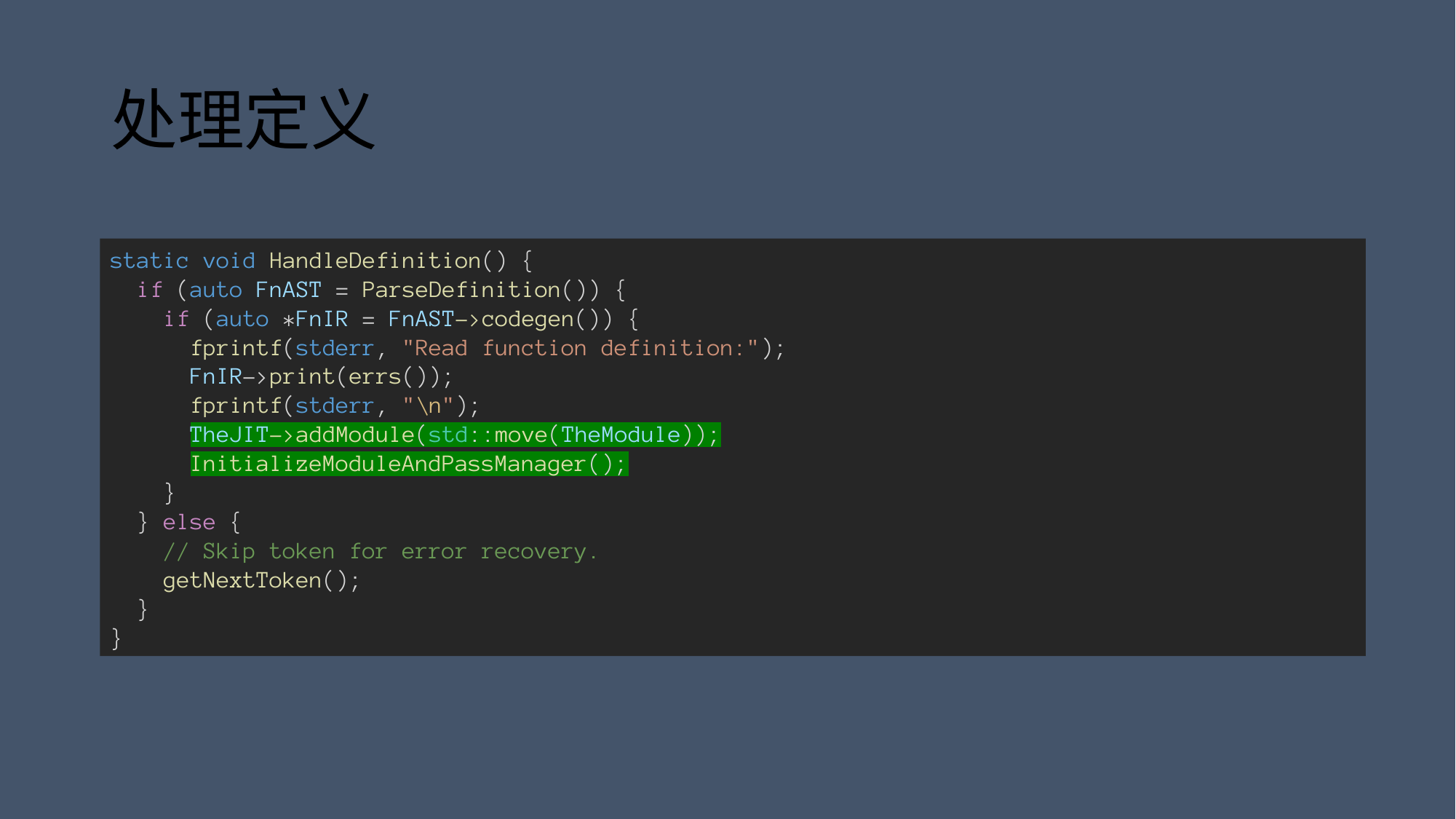

# 处理定义
static void HandleDefinition() {
  if (auto FnAST = ParseDefinition()) {
    if (auto *FnIR = FnAST->codegen()) {
      fprintf(stderr, "Read function definition:");
      FnIR->print(errs());
      fprintf(stderr, "\n");
      TheJIT->addModule(std::move(TheModule));
      InitializeModuleAndPassManager();
    }
  } else {
    // Skip token for error recovery.
    getNextToken();
  }
}